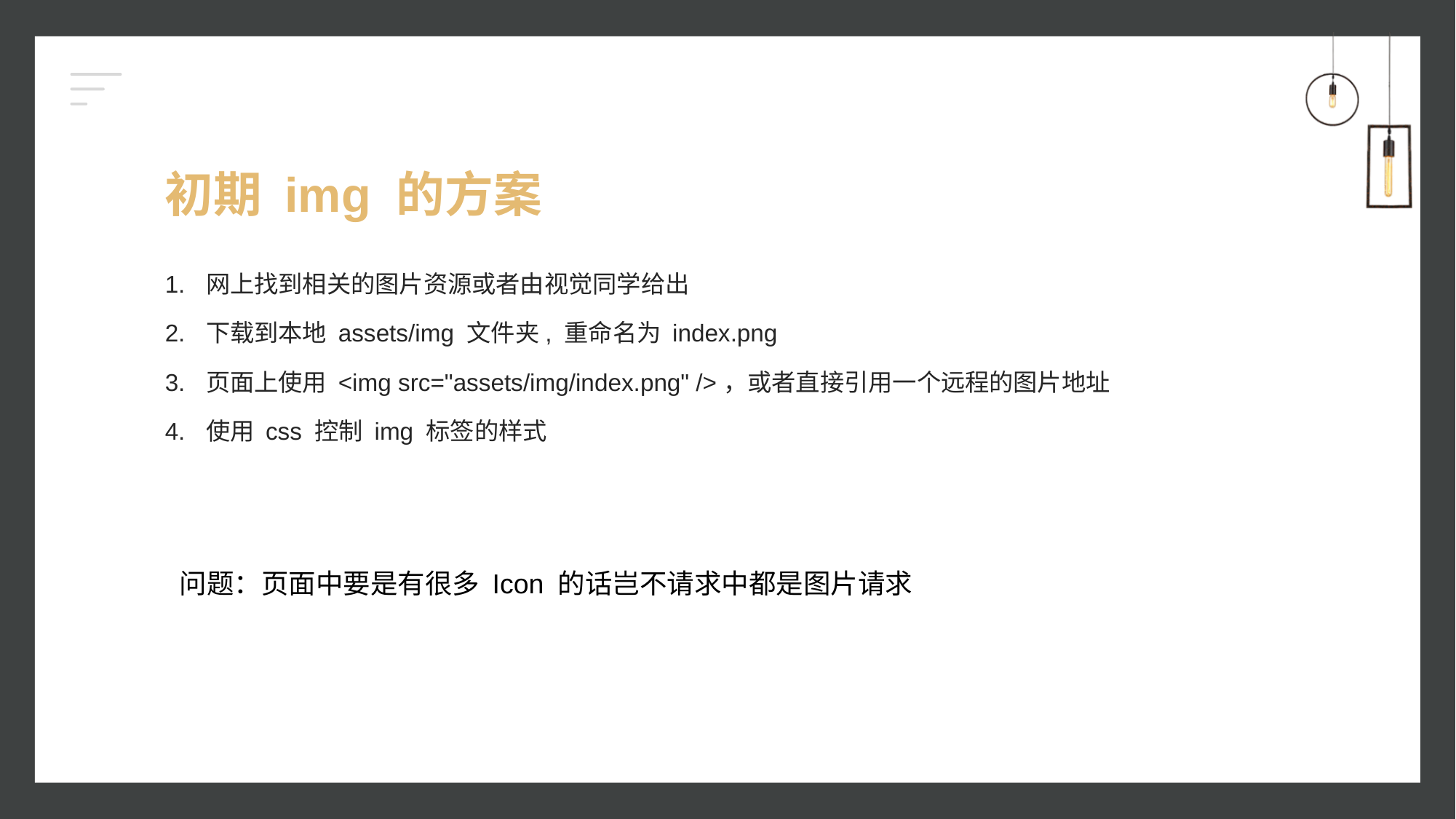

# 初期 img 的方案
网上找到相关的图片资源或者由视觉同学给出
下载到本地 assets/img 文件夹, 重命名为 index.png
页面上使用 <img src="assets/img/index.png" />，或者直接引用一个远程的图片地址
使用 css 控制 img 标签的样式
问题：页面中要是有很多 Icon 的话岂不请求中都是图片请求